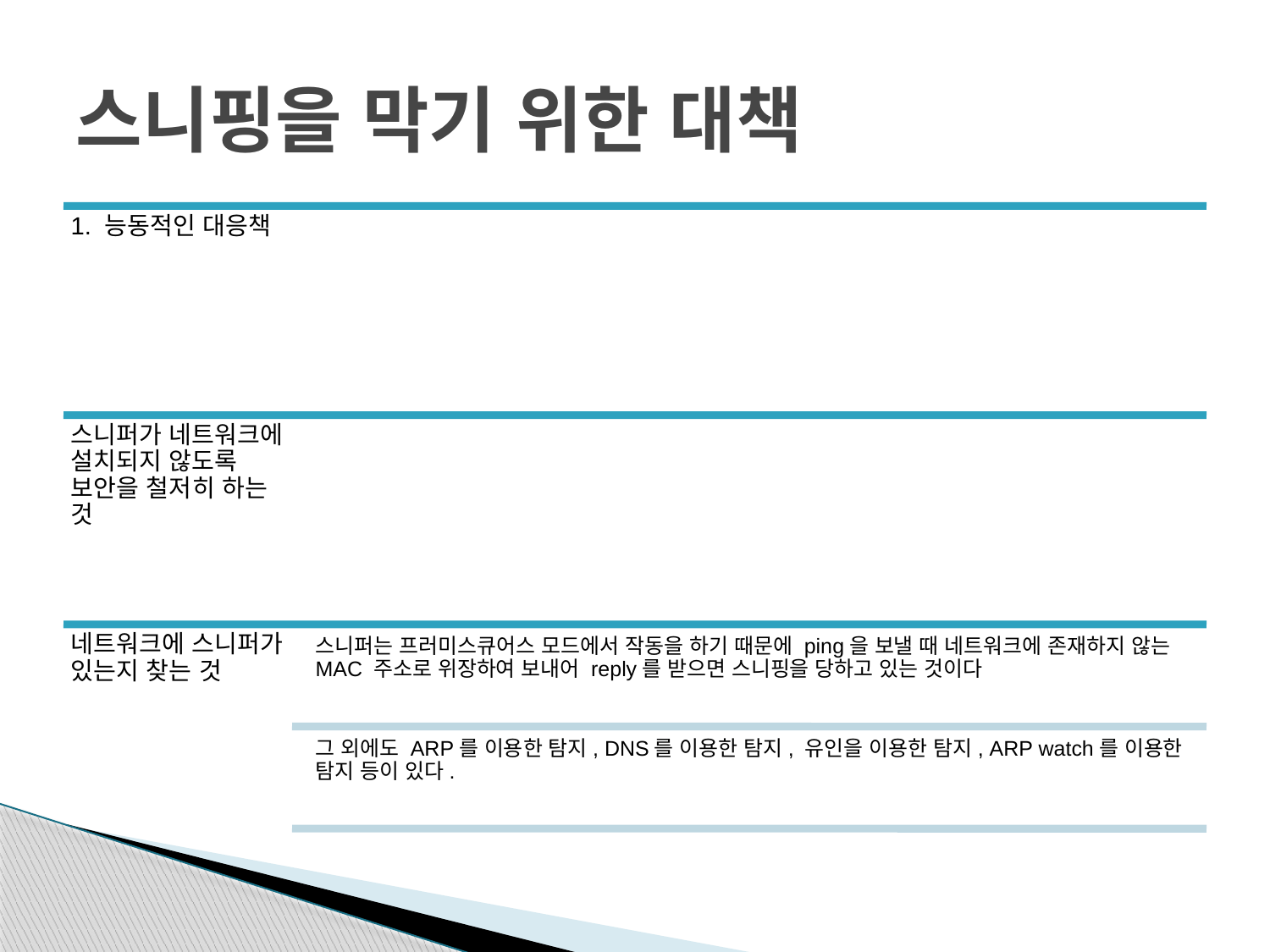

# 스니핑을 막기 위한 대책
1. 능동적인 대응책
스니퍼가 네트워크에 설치되지 않도록 보안을 철저히 하는 것
네트워크에 스니퍼가 있는지 찾는 것
스니퍼는 프러미스큐어스 모드에서 작동을 하기 때문에 ping을 보낼 때 네트워크에 존재하지 않는 MAC 주소로 위장하여 보내어 reply를 받으면 스니핑을 당하고 있는 것이다
그 외에도 ARP를 이용한 탐지, DNS를 이용한 탐지, 유인을 이용한 탐지, ARP watch를 이용한 탐지 등이 있다.